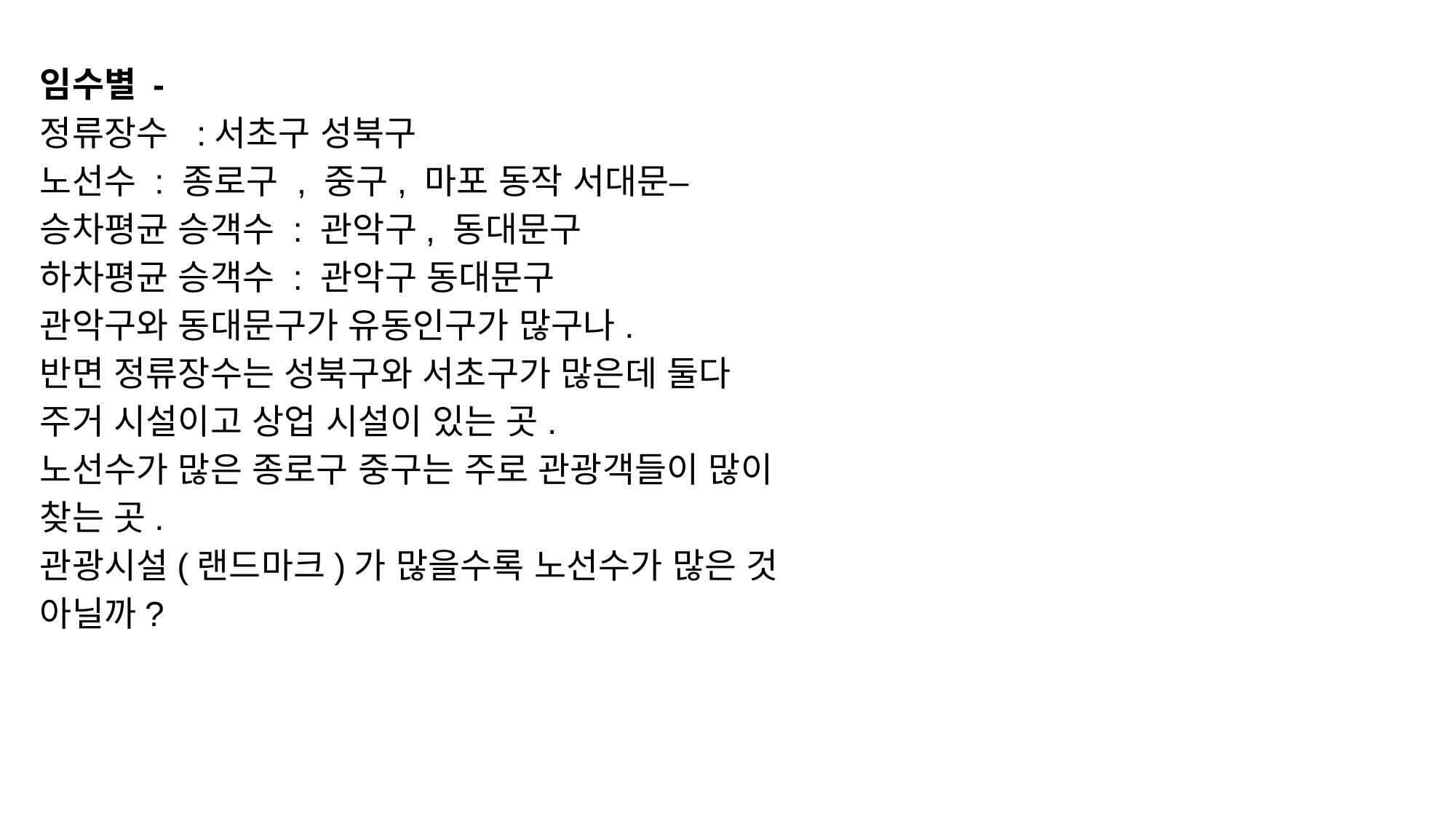

임수별 -
정류장수  :서초구 성북구
노선수 : 종로구 , 중구, 마포 동작 서대문–
승차평균 승객수 : 관악구, 동대문구
하차평균 승객수 : 관악구 동대문구
관악구와 동대문구가 유동인구가 많구나.
반면 정류장수는 성북구와 서초구가 많은데 둘다 주거 시설이고 상업 시설이 있는 곳.
노선수가 많은 종로구 중구는 주로 관광객들이 많이 찾는 곳.
관광시설(랜드마크)가 많을수록 노선수가 많은 것 아닐까?